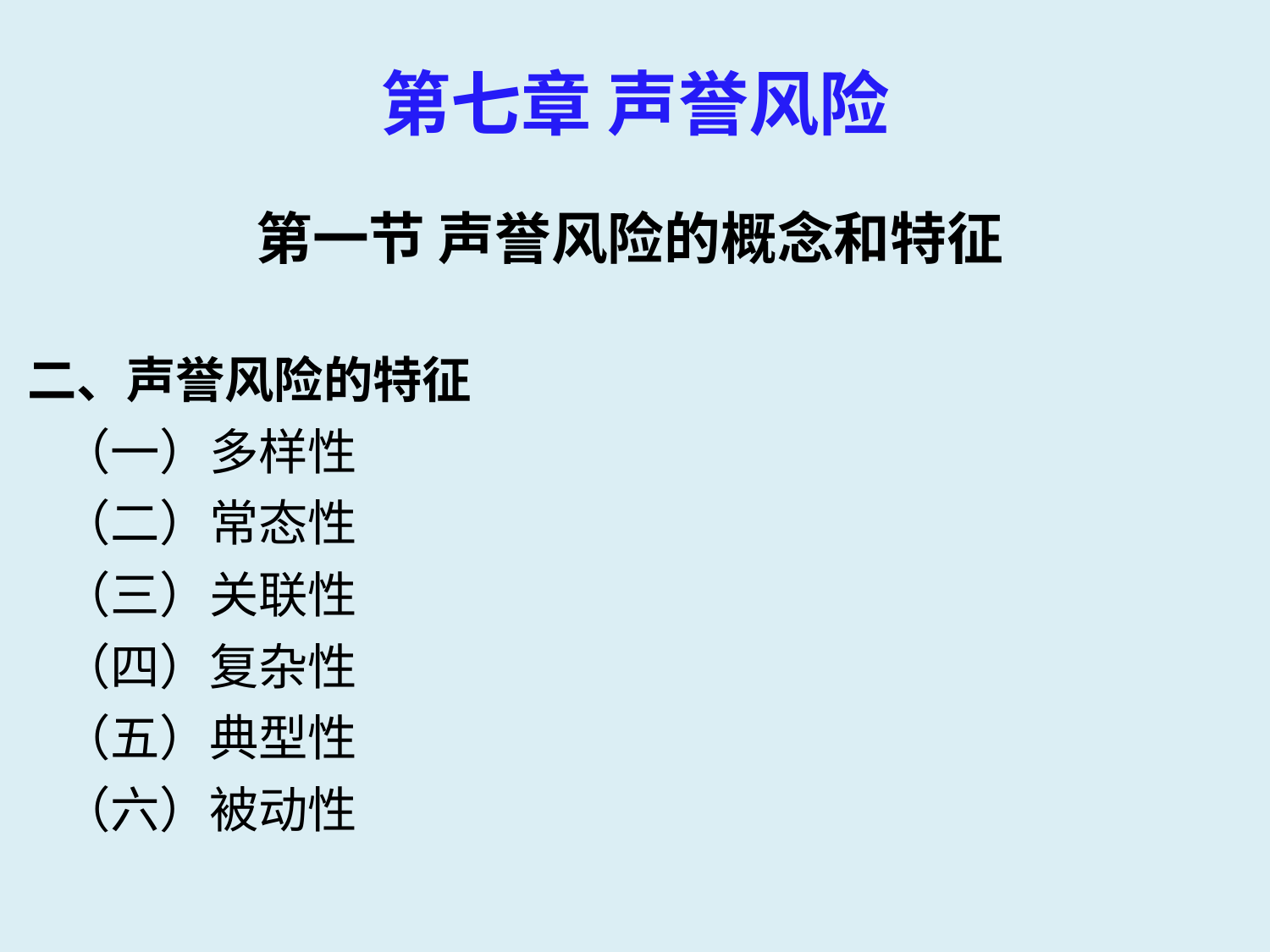

# 第七章 声誉风险
第一节 声誉风险的概念和特征

二、声誉风险的特征
  （一）多样性
  （二）常态性
  （三）关联性
  （四）复杂性
  （五）典型性
  （六）被动性